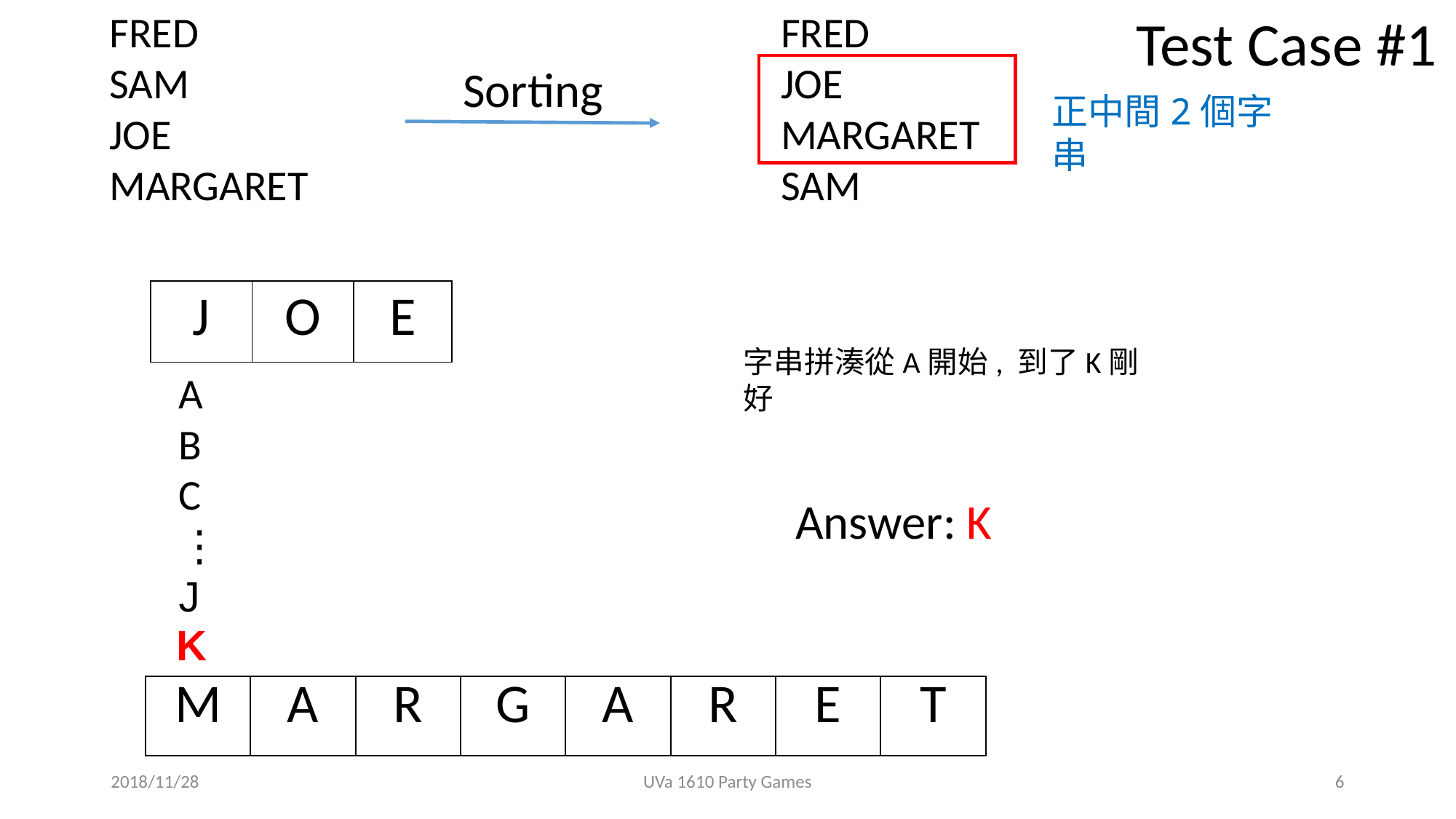

FRED
SAM
JOE
MARGARET
FRED
JOE
MARGARET
SAM
Test Case #1
Sorting

正中間2個字串
| J | O | E |
| --- | --- | --- |
字串拼湊從A開始, 到了K剛好
A
B
C
⋮
J
Answer: K
K
| M | A | R | G | A | R | E | T |
| --- | --- | --- | --- | --- | --- | --- | --- |
2018/11/28
UVa 1610 Party Games
6